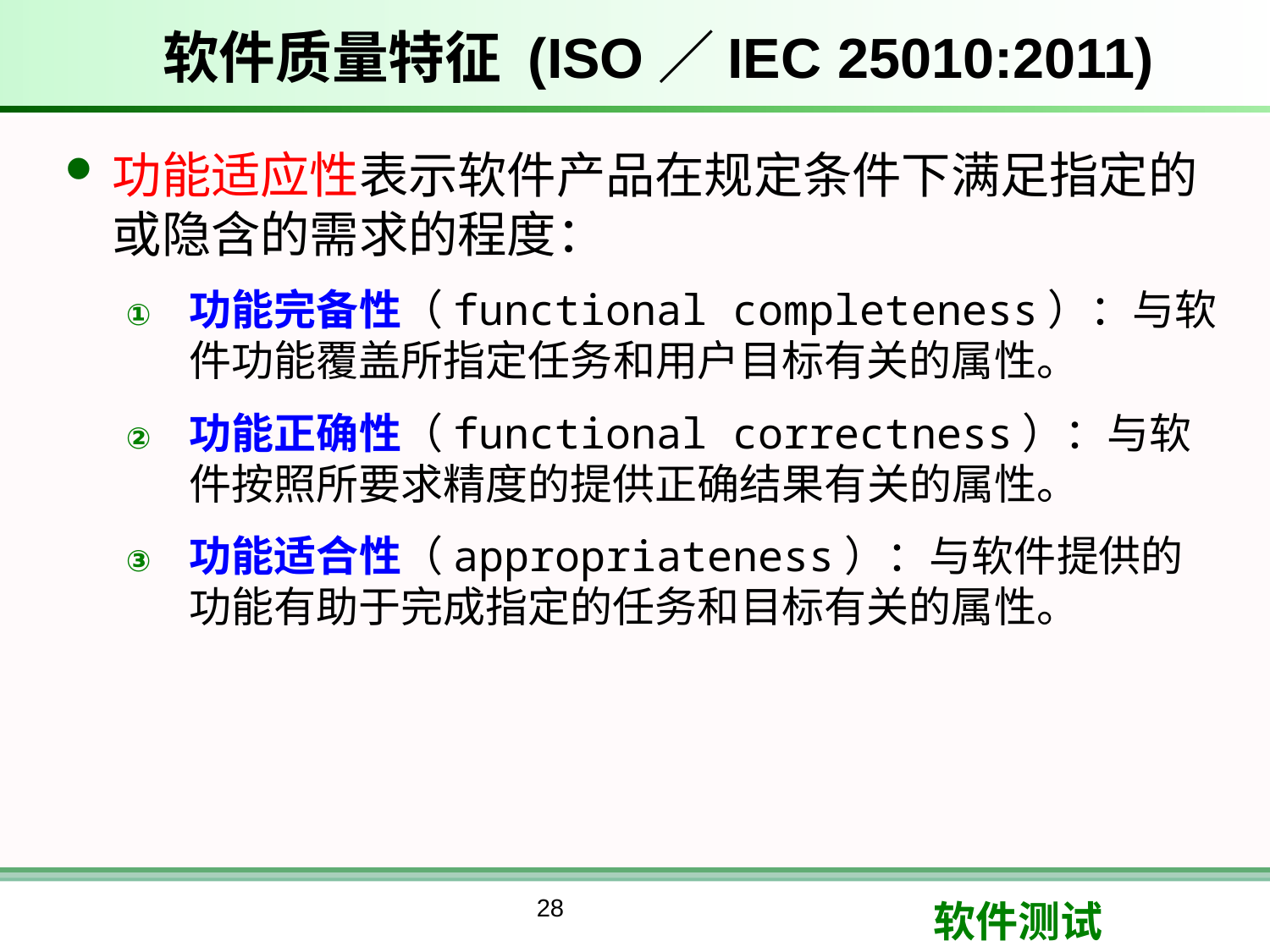

# 软件质量特征 (ISO／IEC 25010:2011)
功能适应性表示软件产品在规定条件下满足指定的或隐含的需求的程度：
功能完备性（functional completeness）：与软件功能覆盖所指定任务和用户目标有关的属性。
功能正确性（functional correctness）：与软件按照所要求精度的提供正确结果有关的属性。
功能适合性（appropriateness）：与软件提供的功能有助于完成指定的任务和目标有关的属性。
28